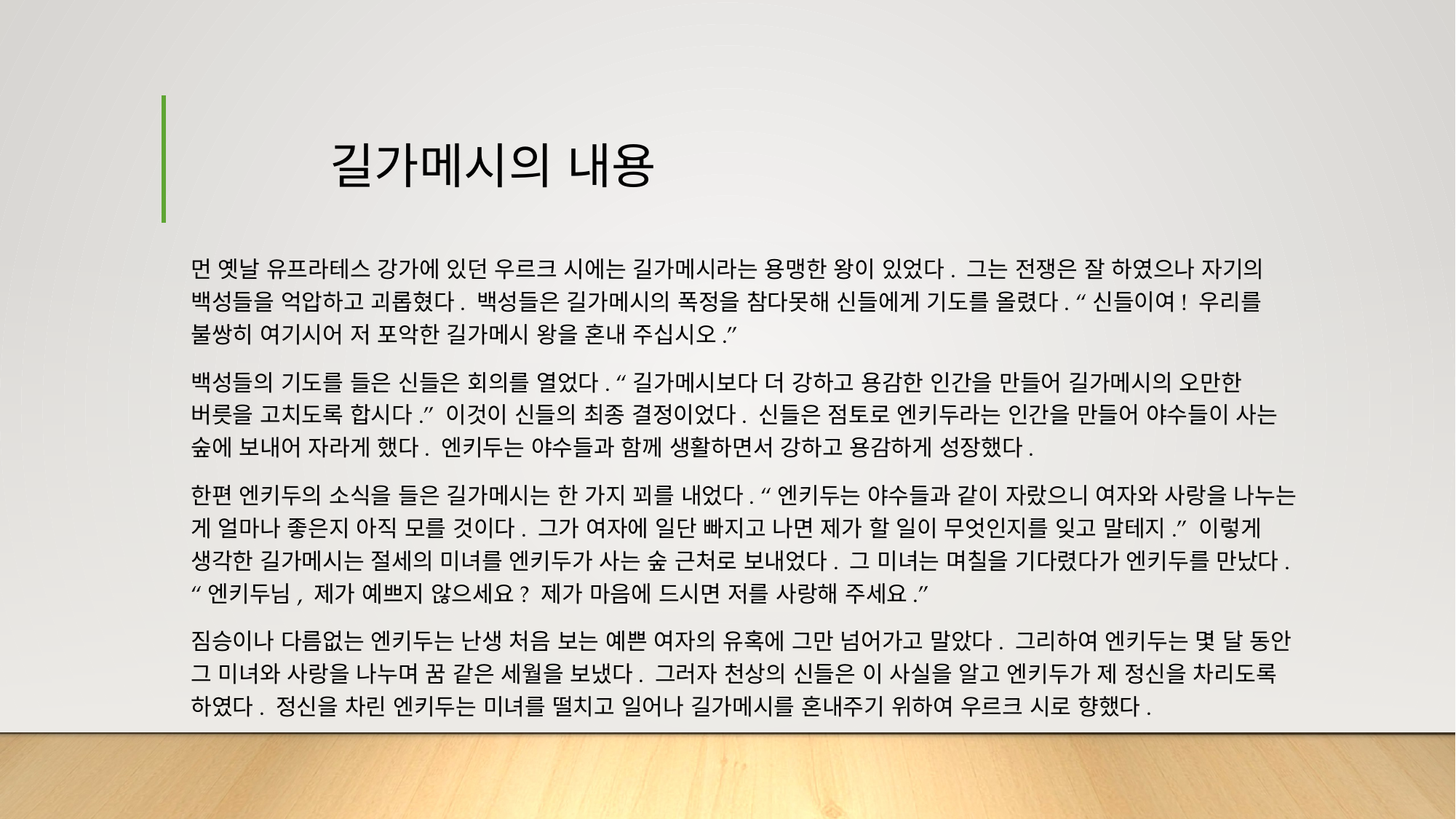

# 길가메시의 내용
먼 옛날 유프라테스 강가에 있던 우르크 시에는 길가메시라는 용맹한 왕이 있었다. 그는 전쟁은 잘 하였으나 자기의 백성들을 억압하고 괴롭혔다. 백성들은 길가메시의 폭정을 참다못해 신들에게 기도를 올렸다. “신들이여! 우리를 불쌍히 여기시어 저 포악한 길가메시 왕을 혼내 주십시오.”
백성들의 기도를 들은 신들은 회의를 열었다. “길가메시보다 더 강하고 용감한 인간을 만들어 길가메시의 오만한 버릇을 고치도록 합시다.” 이것이 신들의 최종 결정이었다. 신들은 점토로 엔키두라는 인간을 만들어 야수들이 사는 숲에 보내어 자라게 했다. 엔키두는 야수들과 함께 생활하면서 강하고 용감하게 성장했다.
한편 엔키두의 소식을 들은 길가메시는 한 가지 꾀를 내었다. “엔키두는 야수들과 같이 자랐으니 여자와 사랑을 나누는 게 얼마나 좋은지 아직 모를 것이다. 그가 여자에 일단 빠지고 나면 제가 할 일이 무엇인지를 잊고 말테지.” 이렇게 생각한 길가메시는 절세의 미녀를 엔키두가 사는 숲 근처로 보내었다. 그 미녀는 며칠을 기다렸다가 엔키두를 만났다. “엔키두님, 제가 예쁘지 않으세요? 제가 마음에 드시면 저를 사랑해 주세요.”
짐승이나 다름없는 엔키두는 난생 처음 보는 예쁜 여자의 유혹에 그만 넘어가고 말았다. 그리하여 엔키두는 몇 달 동안 그 미녀와 사랑을 나누며 꿈 같은 세월을 보냈다. 그러자 천상의 신들은 이 사실을 알고 엔키두가 제 정신을 차리도록 하였다. 정신을 차린 엔키두는 미녀를 떨치고 일어나 길가메시를 혼내주기 위하여 우르크 시로 향했다.